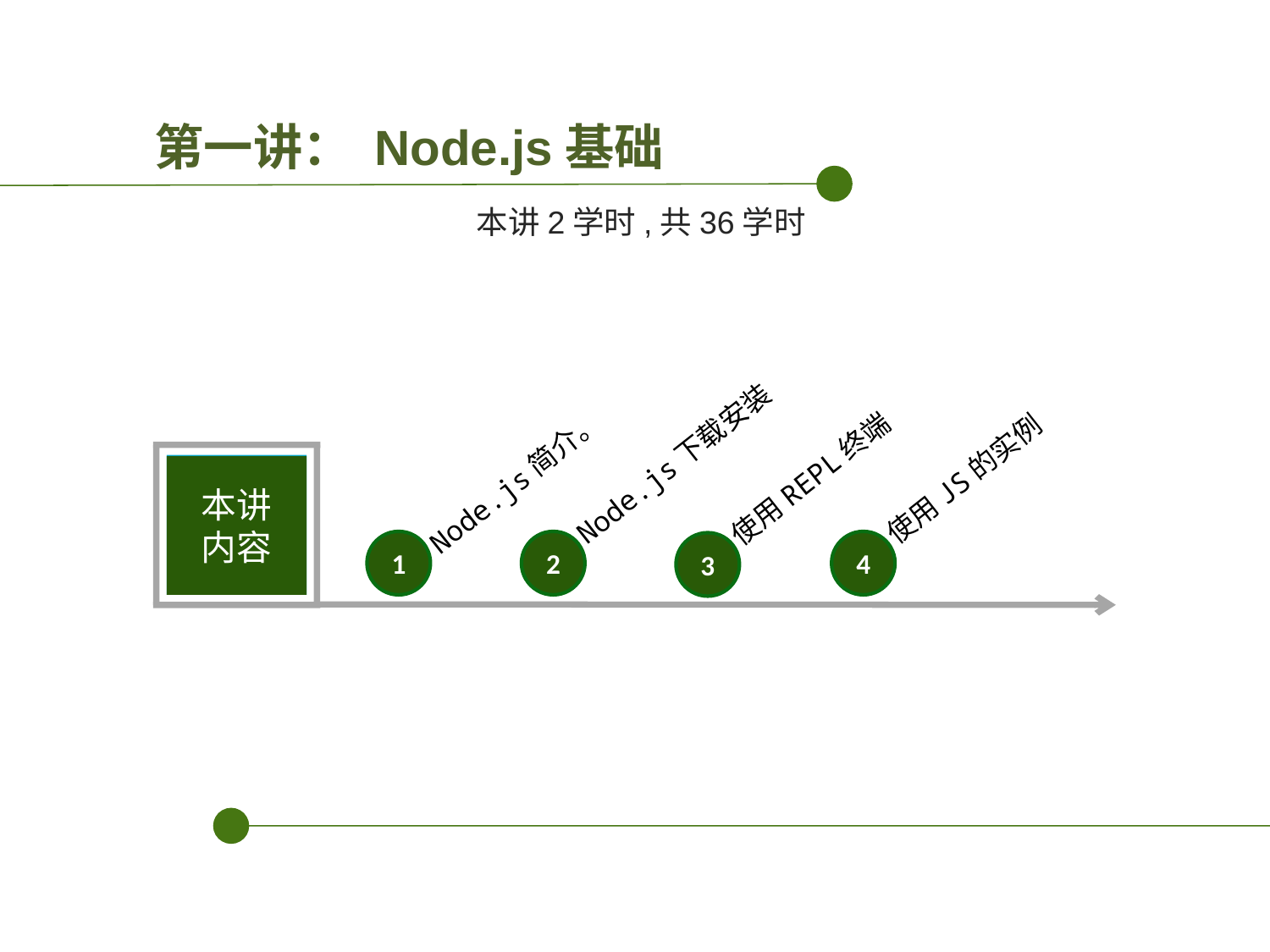

第一讲： Node.js基础

本讲2学时,共36学时

Node.js简介。
1
使用JS的实例
4
使用REPL终端
3
Node.js下载安装
2

培训机构
本讲
内容